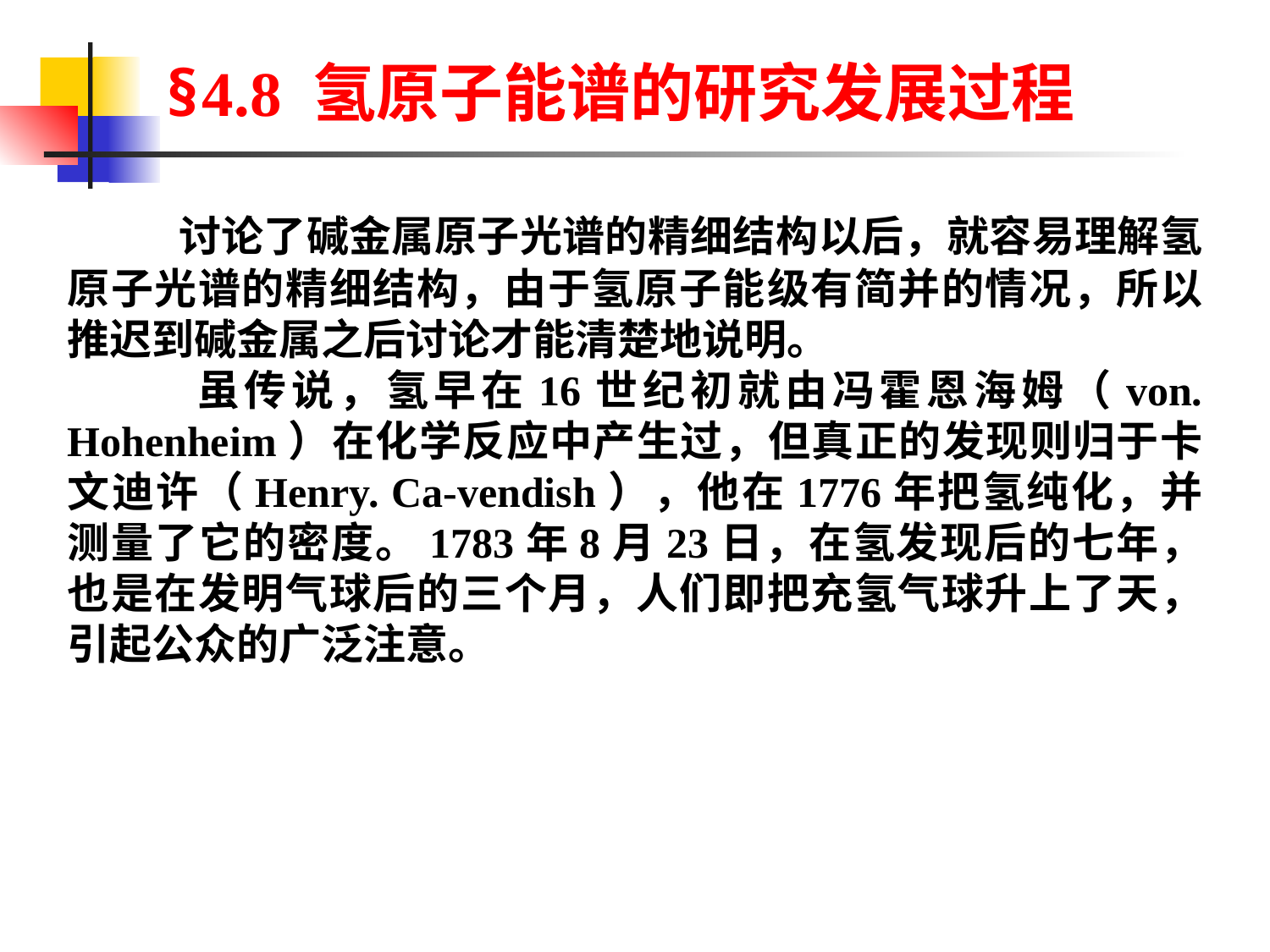

§4.8 氢原子能谱的研究发展过程
     讨论了碱金属原子光谱的精细结构以后，就容易理解氢原子光谱的精细结构，由于氢原子能级有简并的情况，所以推迟到碱金属之后讨论才能清楚地说明。
     虽传说，氢早在16世纪初就由冯霍恩海姆（von. Hohenheim）在化学反应中产生过，但真正的发现则归于卡文迪许（Henry. Ca-vendish），他在1776年把氢纯化，并测量了它的密度。1783年8月23日，在氢发现后的七年，也是在发明气球后的三个月，人们即把充氢气球升上了天，引起公众的广泛注意。